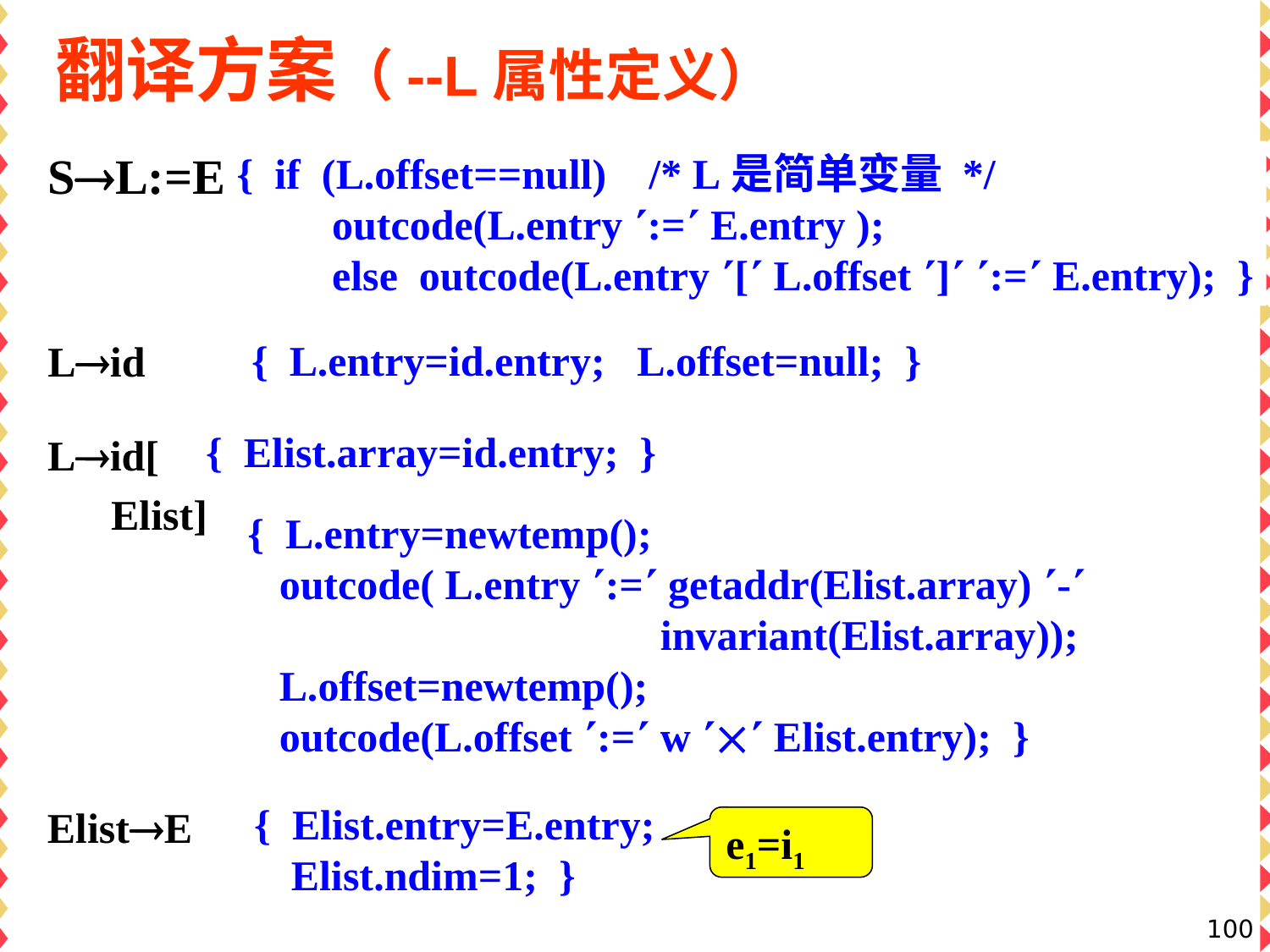

# 翻译方案（--L属性定义）
S→L:=E
{  if  (L.offset==null)    /* L是简单变量 */
   outcode(L.entry ′:=′ E.entry );
   else  outcode(L.entry ′[′ L.offset ′]′ ′:=′ E.entry);  }
{  L.entry=id.entry;   L.offset=null;  }
L→id
{  Elist.array=id.entry;  }
L→id[
      Elist]
{  L.entry=newtemp();
   outcode( L.entry ′:=′ getaddr(Elist.array) ′-′
                                       invariant(Elist.array));
   L.offset=newtemp();
   outcode(L.offset ′:=′ w ′×′ Elist.entry);  }
{  Elist.entry=E.entry;
 Elist.ndim=1;  }
Elist→E
e1=i1
100